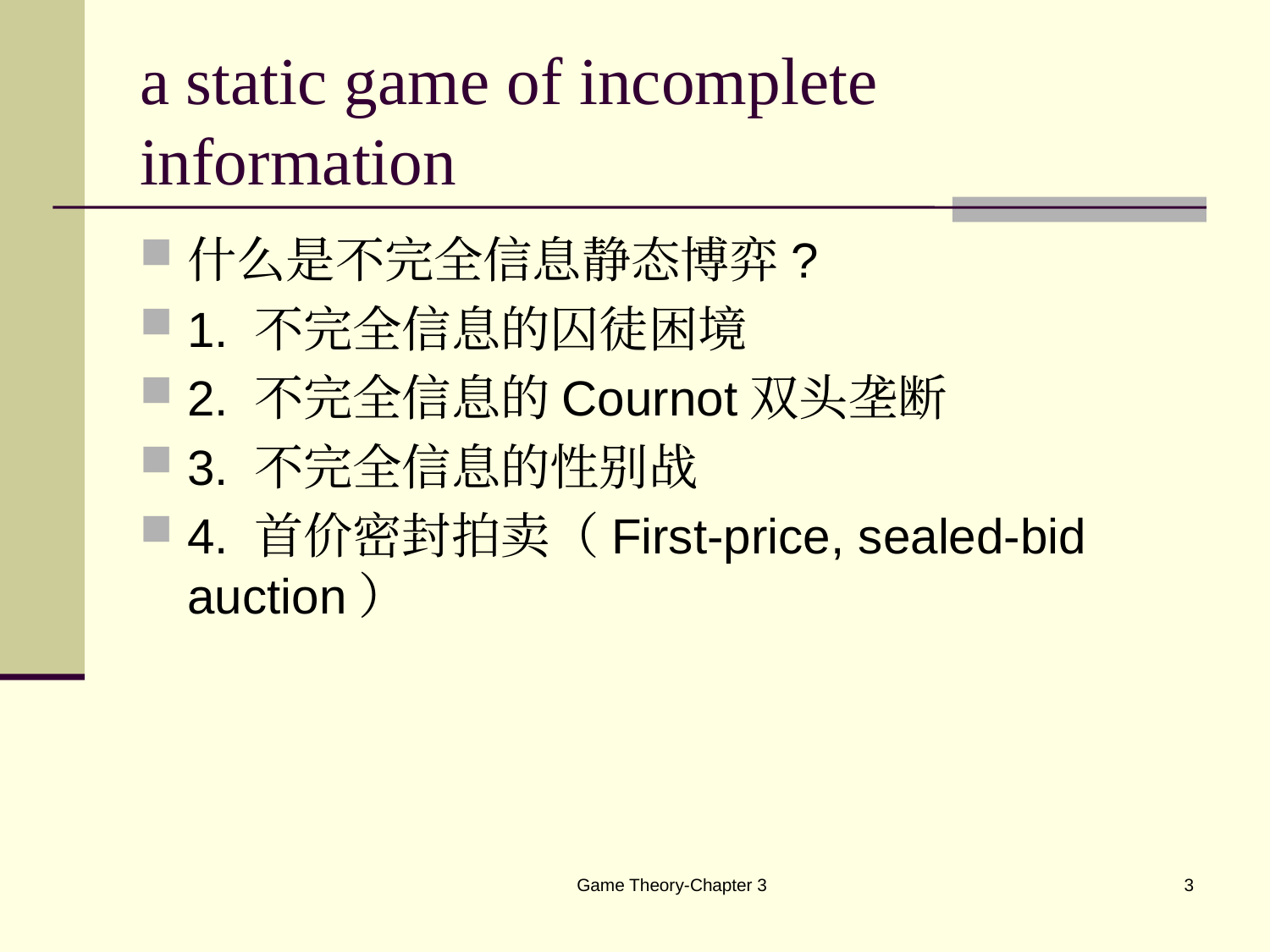

# a static game of incomplete information
什么是不完全信息静态博弈?
1. 不完全信息的囚徒困境
2. 不完全信息的Cournot双头垄断
3. 不完全信息的性别战
4. 首价密封拍卖（First-price, sealed-bid auction）
Game Theory-Chapter 3
3